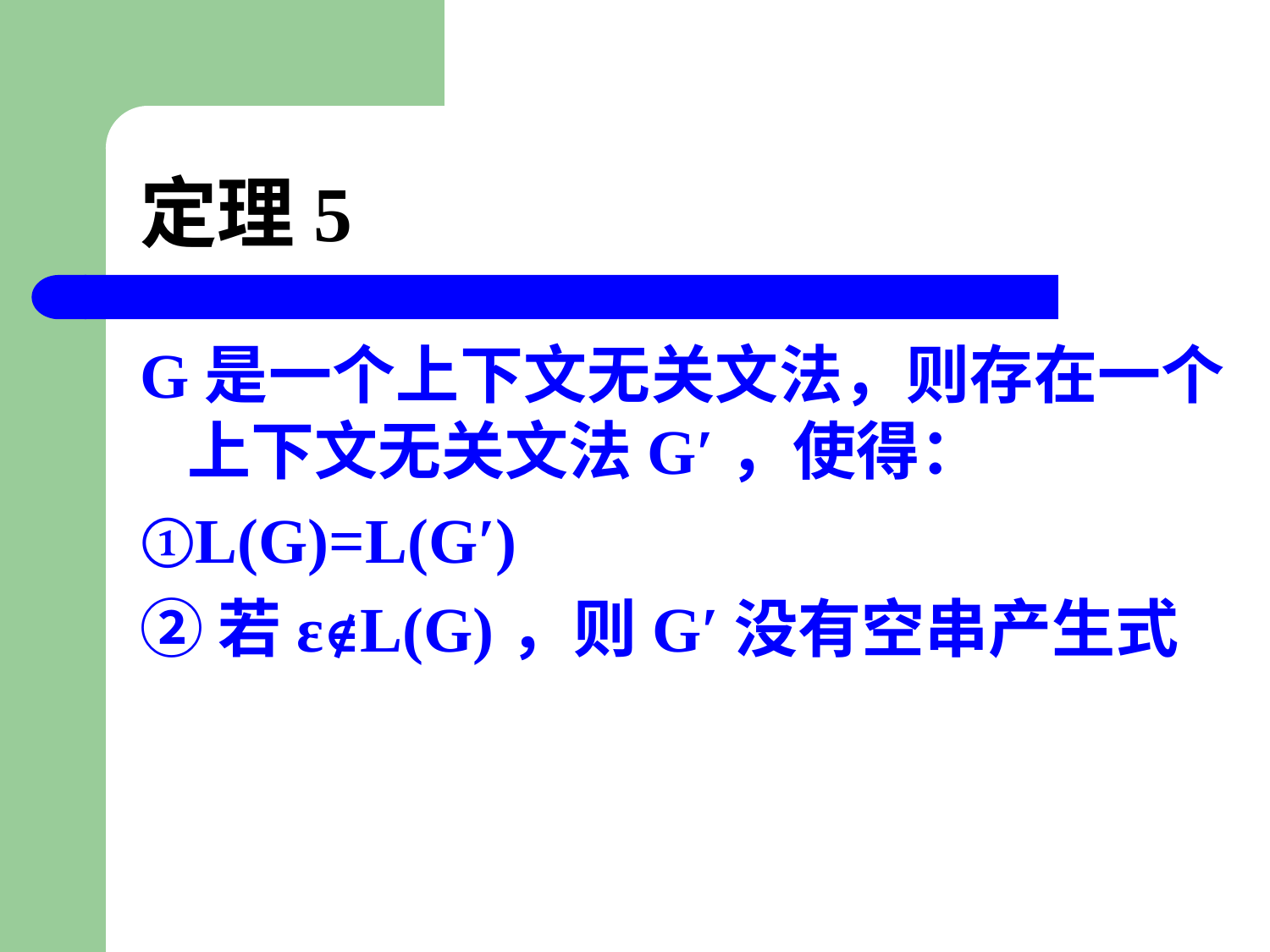

# 定理5
G是一个上下文无关文法，则存在一个上下文无关文法G′，使得：
①L(G)=L(G′)
②若ε∉L(G)，则G′没有空串产生式